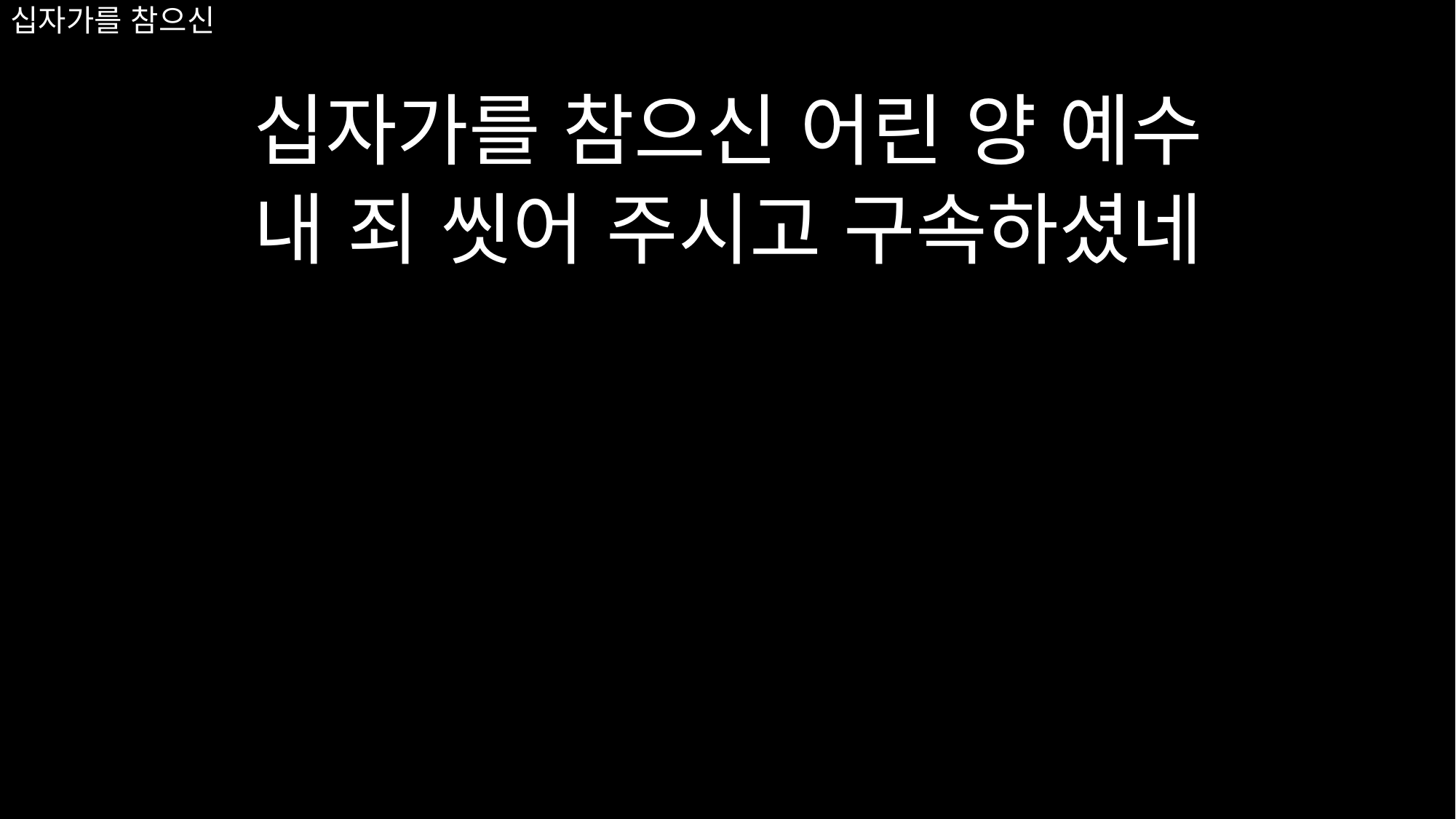

십자가를 참으신 어린 양 예수
내 죄 씻어 주시고 구속하셨네

# 십자가를 참으신